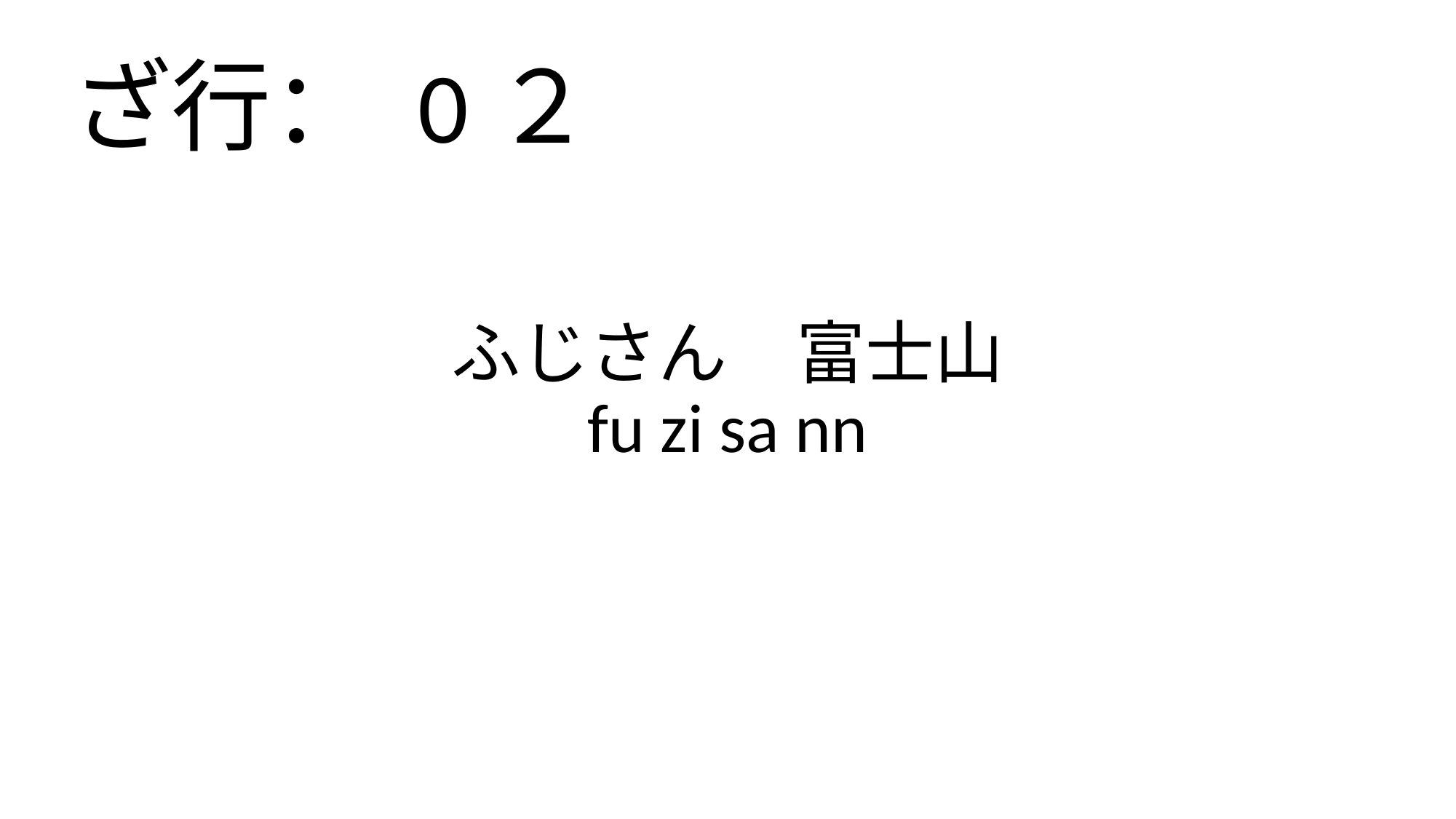

ざ行： 0２
# ふじさん　富士山 fu zi sa nn